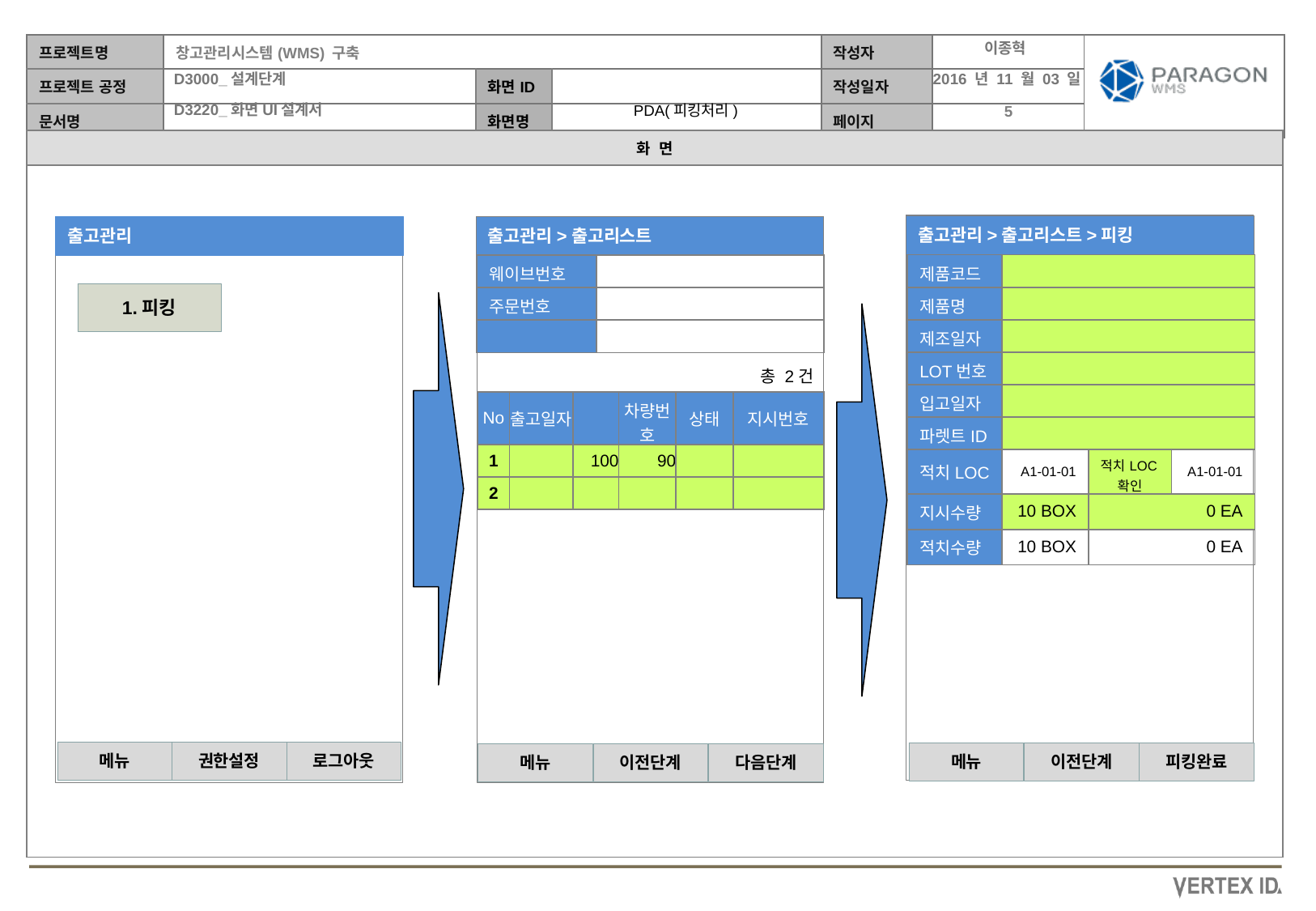

이종혁
2016 년 11 월 03 일
PDA(피킹처리)

출고관리>출고리스트>피킹
출고관리>출고리스트
출고관리

| 제품코드 |  |  |  |
| --- | --- | --- | --- |
| 제품명 |  |  |  |
| 제조일자 |  |  |  |
| LOT번호 |  |  |  |
| 입고일자 |  |  |  |
| 파렛트ID |  |  |  |
| 적치LOC | A1-01-01 | 적치LOC확인 | A1-01-01 |
| 지시수량 | 10 BOX | 0 EA |  |
| 적치수량 | 10 BOX | 0 EA |  |
| 웨이브번호 |  |
| --- | --- |
| 주문번호 |  |
|  |  |
1.피킹

총 2건
| No | 출고일자 |  | 차량번호 | 상태 | 지시번호 |
| --- | --- | --- | --- | --- | --- |
| 1 |  | 100 | 90 |  |  |
| 2 |  |  |  |  |  |
메뉴
권한설정
로그아웃
메뉴
이전단계
피킹완료
메뉴
이전단계
다음단계